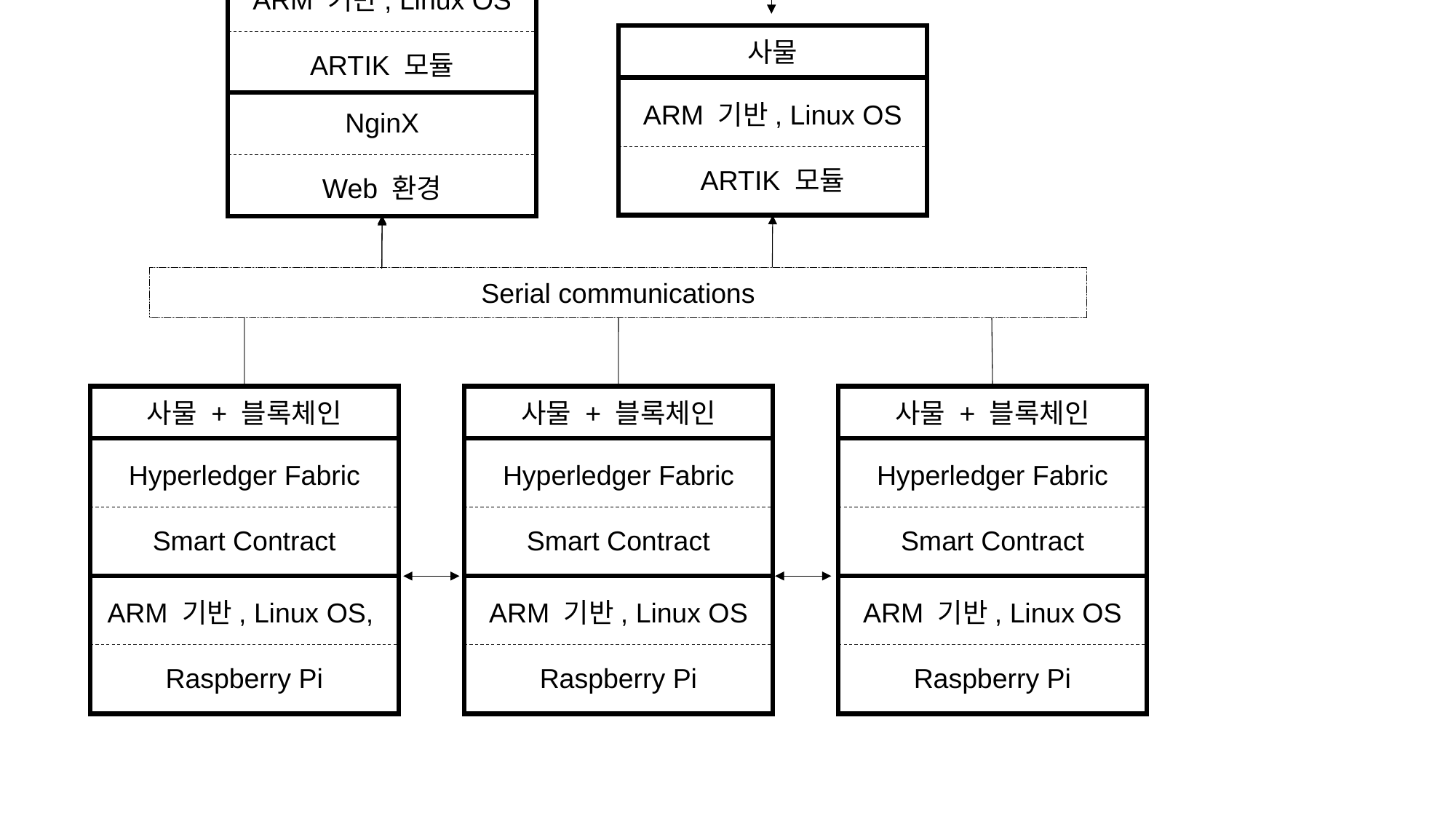

클라우드
ARTIK Cloud

단말
Android, iOS

어플리케이션

사물 / 서버
ARM 기반, Linux OS

ARTIK 모듈

사물
ARM 기반, Linux OS

ARTIK 모듈
NginX

Web 환경
Serial communications

사물 + 블록체인
Hyperledger Fabric

Smart Contract
ARM 기반, Linux OS,

Raspberry Pi

사물 + 블록체인
Hyperledger Fabric

Smart Contract
ARM 기반, Linux OS

Raspberry Pi

사물 + 블록체인
Hyperledger Fabric

Smart Contract
ARM 기반, Linux OS

Raspberry Pi